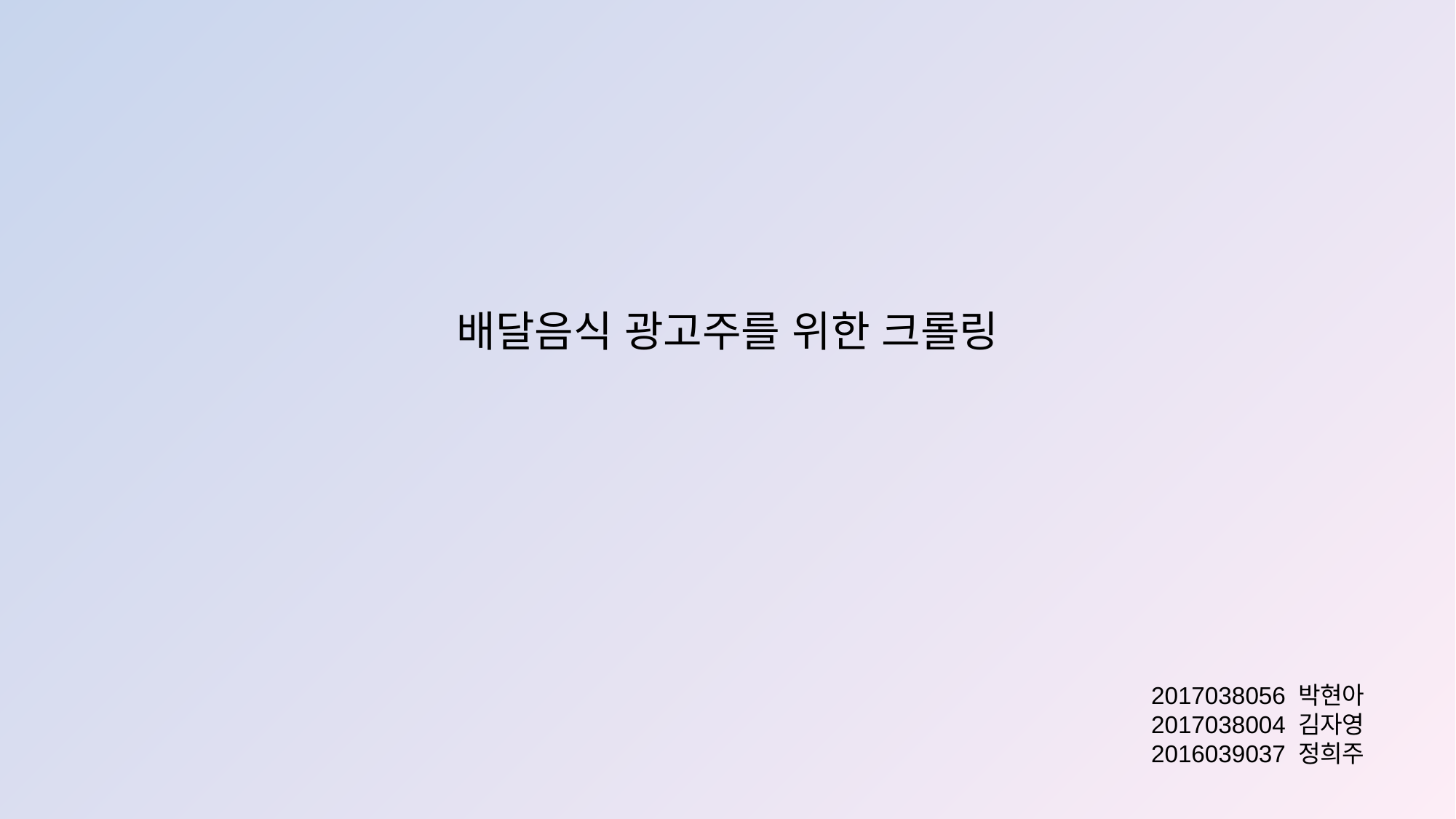

배달음식 광고주를 위한 크롤링
2017038056 박현아
2017038004 김자영
2016039037 정희주